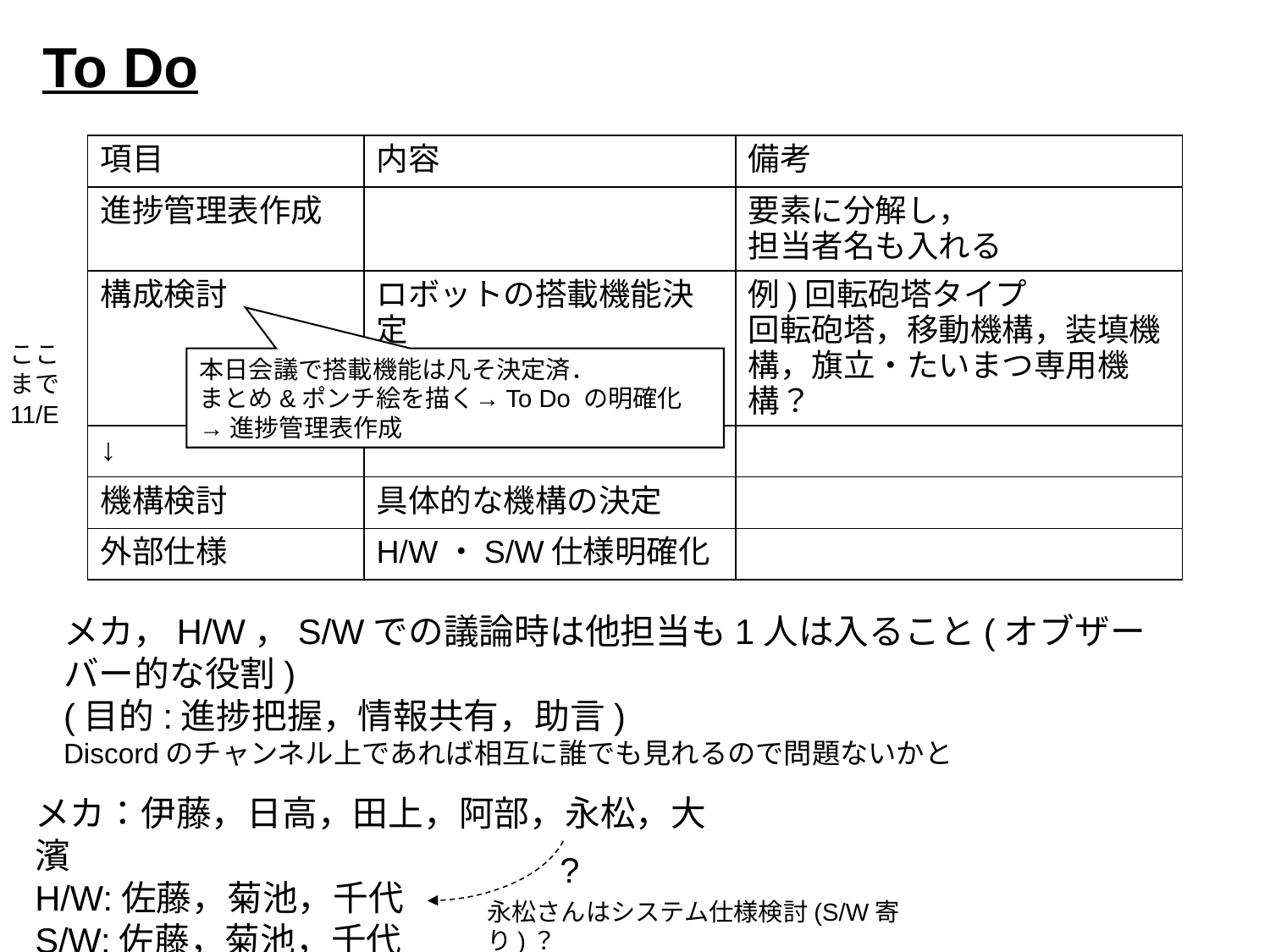

To Do
| 項目 | 内容 | 備考 |
| --- | --- | --- |
| 進捗管理表作成 |  | 要素に分解し， 担当者名も入れる |
| 構成検討 | ロボットの搭載機能決定 | 例)回転砲塔タイプ 回転砲塔，移動機構，装填機構，旗立・たいまつ専用機構？ |
| ↓ |  |  |
| 機構検討 | 具体的な機構の決定 |  |
| 外部仕様 | H/W・S/W仕様明確化 |  |
ここまで
11/E
本日会議で搭載機能は凡そ決定済．
まとめ&ポンチ絵を描く→To Do の明確化
→進捗管理表作成
メカ，H/W，S/Wでの議論時は他担当も1人は入ること(オブザーバー的な役割)
(目的:進捗把握，情報共有，助言)
Discordのチャンネル上であれば相互に誰でも見れるので問題ないかと

メカ：伊藤，日高，田上，阿部，永松，大濱
H/W:佐藤，菊池，千代
S/W:佐藤，菊池，千代
?
永松さんはシステム仕様検討(S/W寄り)？